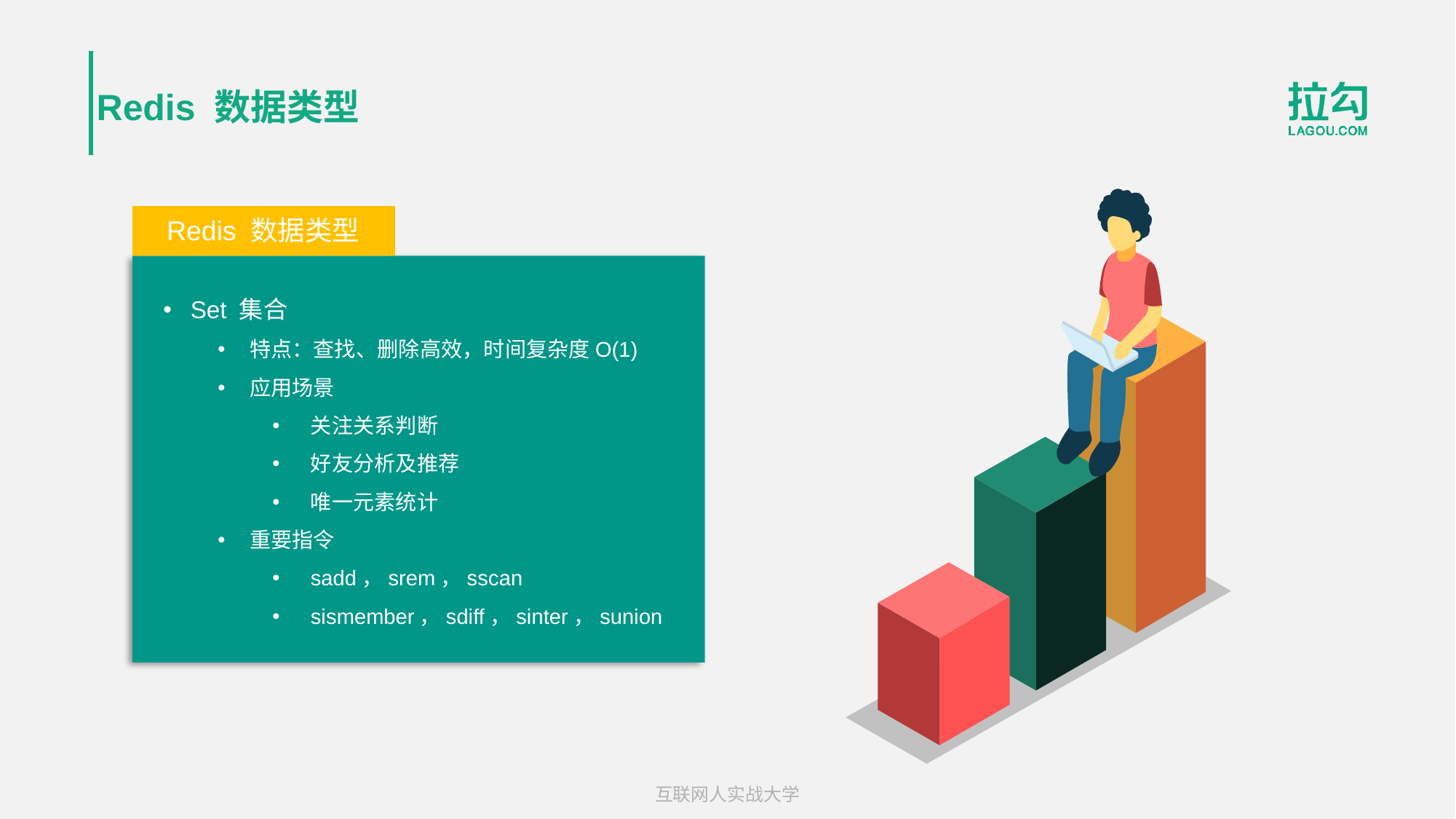

# Redis 数据类型

Redis 数据类型

Set 集合
特点：查找、删除高效，时间复杂度O(1)
应用场景
关注关系判断
好友分析及推荐
唯一元素统计
重要指令
sadd，srem，sscan
sismember，sdiff，sinter，sunion